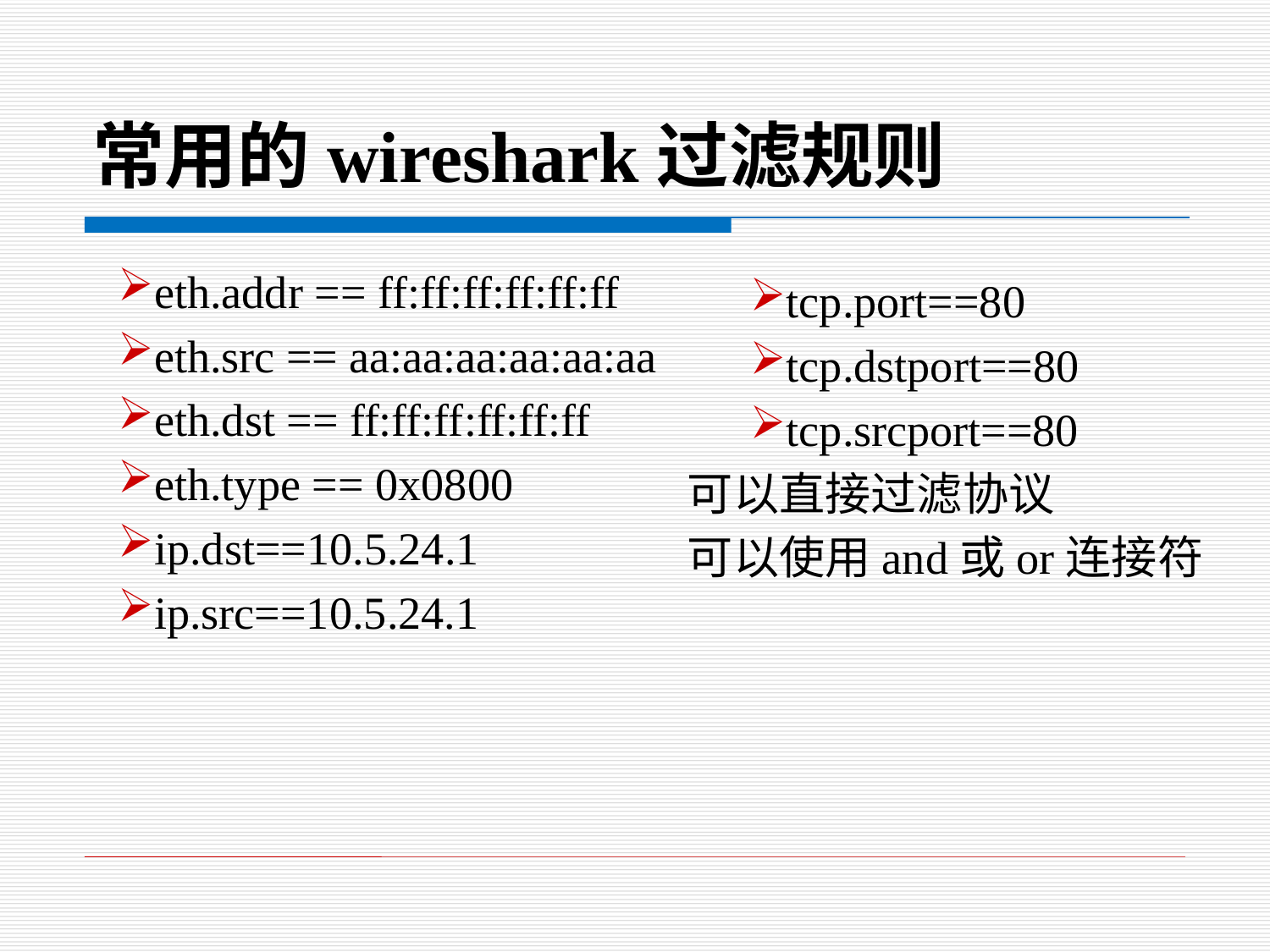

# 常用的wireshark过滤规则
eth.addr == ff:ff:ff:ff:ff:ff
eth.src == aa:aa:aa:aa:aa:aa
eth.dst == ff:ff:ff:ff:ff:ff
eth.type == 0x0800
ip.dst==10.5.24.1
ip.src==10.5.24.1
tcp.port==80
tcp.dstport==80
tcp.srcport==80
可以直接过滤协议
可以使用and或or连接符